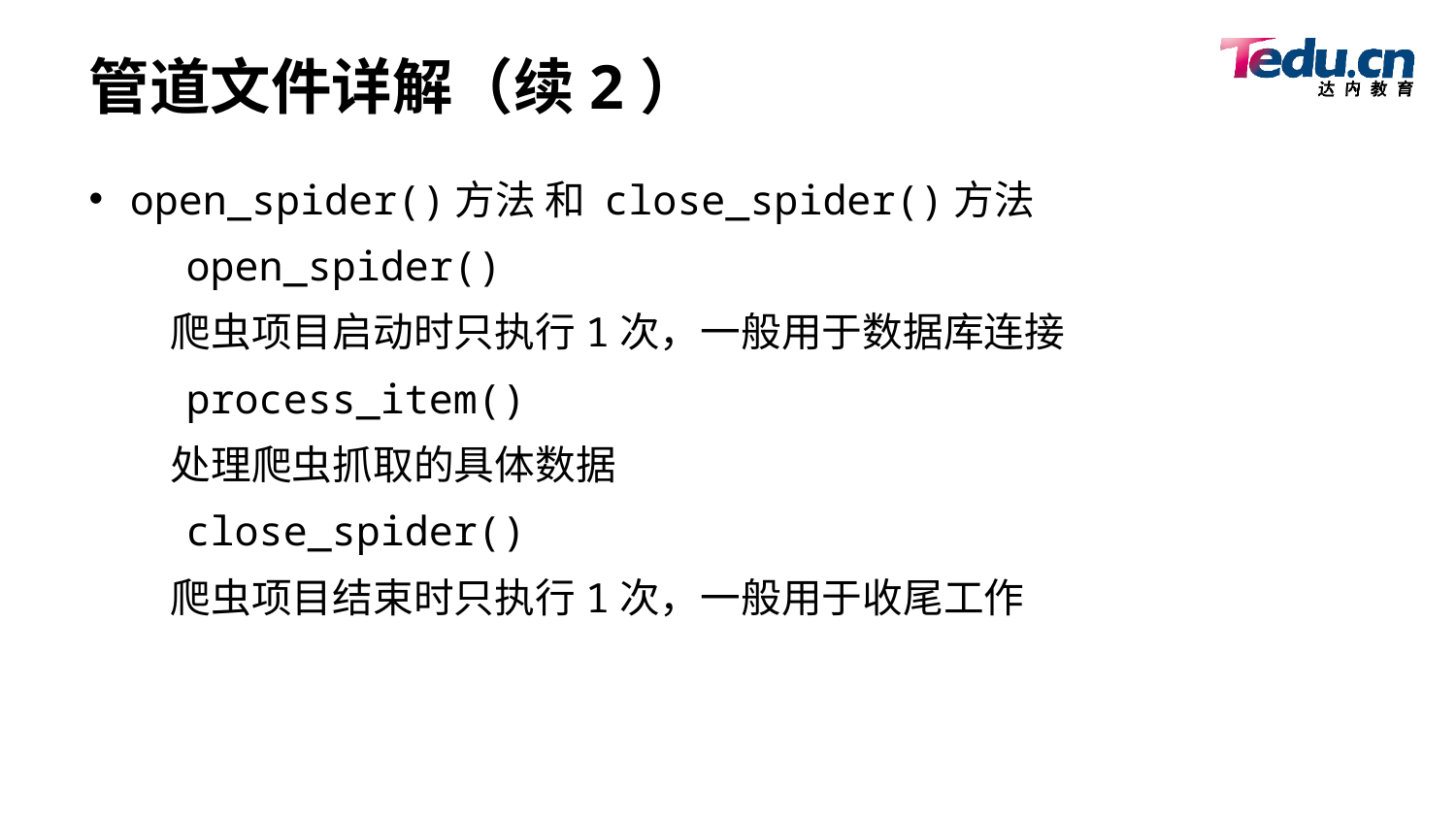

# 管道文件详解（续2）
open_spider()方法 和 close_spider()方法
    open_spider()
        爬虫项目启动时只执行1次，一般用于数据库连接
    process_item()
        处理爬虫抓取的具体数据
    close_spider()
        爬虫项目结束时只执行1次，一般用于收尾工作